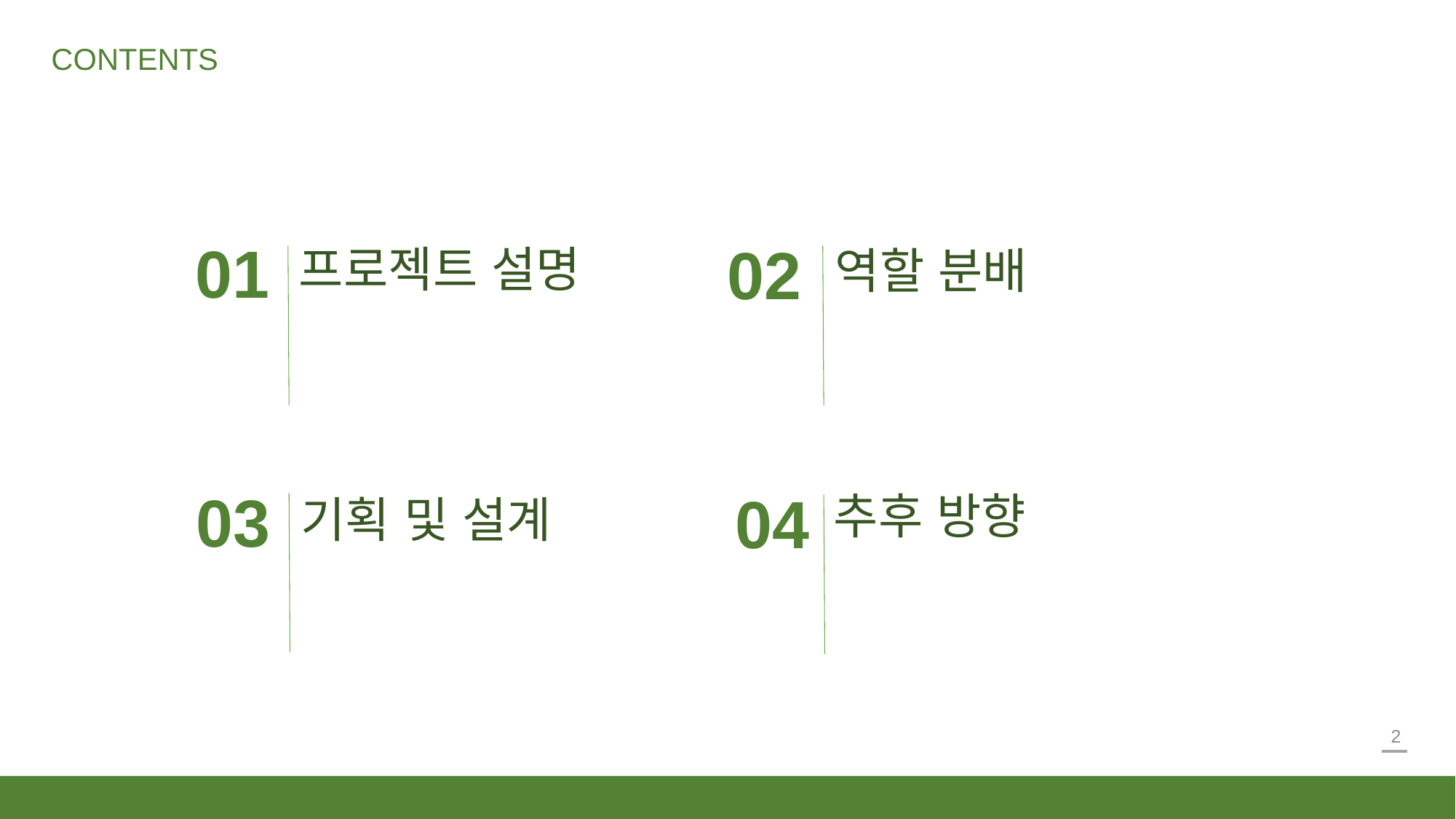

CONTENTS

프로젝트 설명
역할 분배
# 01
02

추후 방향
기획 및 설계
03
04